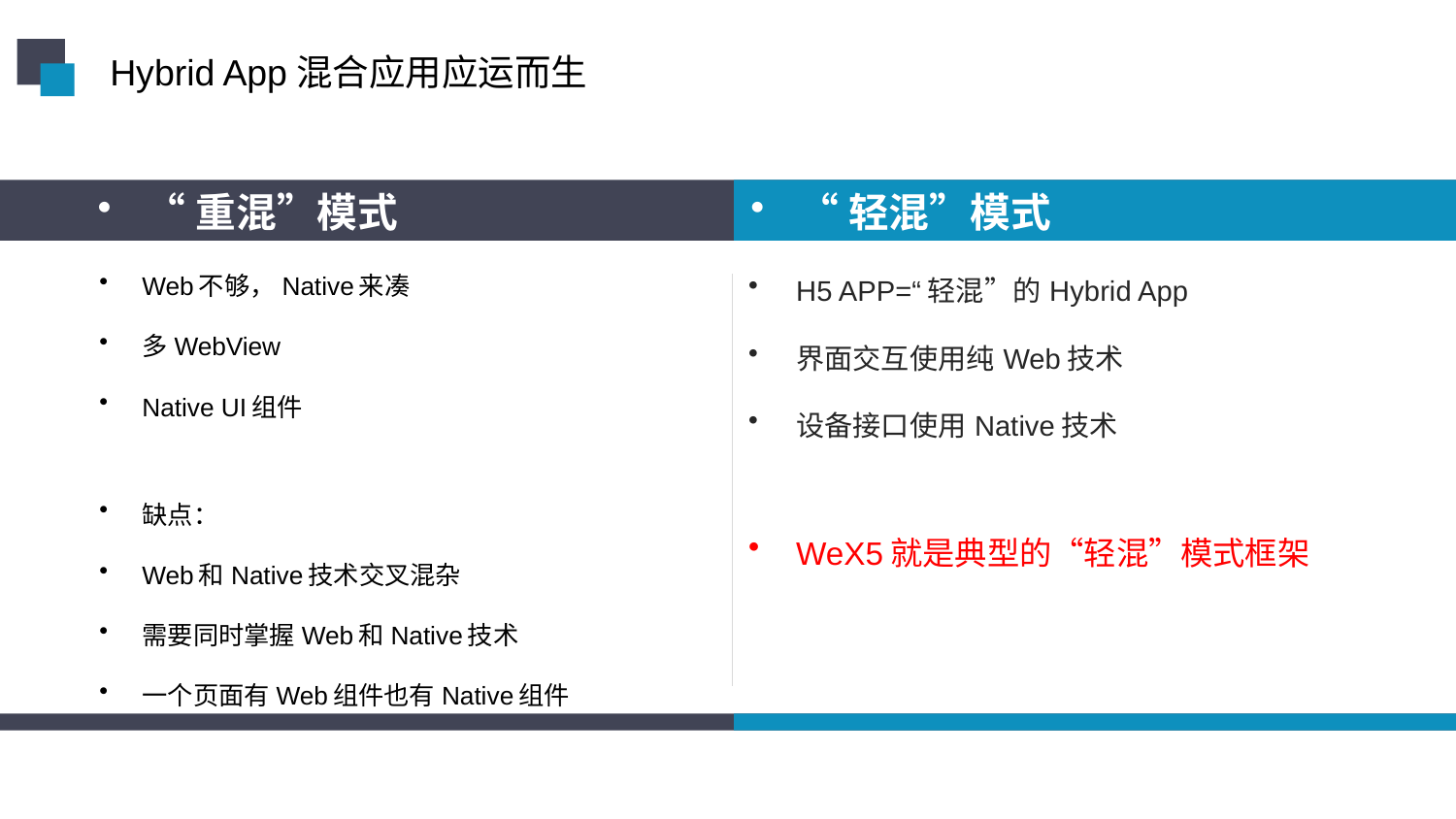

Hybrid App混合应用应运而生

“轻混”模式
“重混”模式
Web不够，Native来凑
多WebView
Native UI组件

缺点：
Web和Native技术交叉混杂
需要同时掌握Web和Native技术
一个页面有Web组件也有Native组件
H5 APP=“轻混”的Hybrid App
界面交互使用纯Web技术
设备接口使用Native技术

WeX5就是典型的“轻混”模式框架